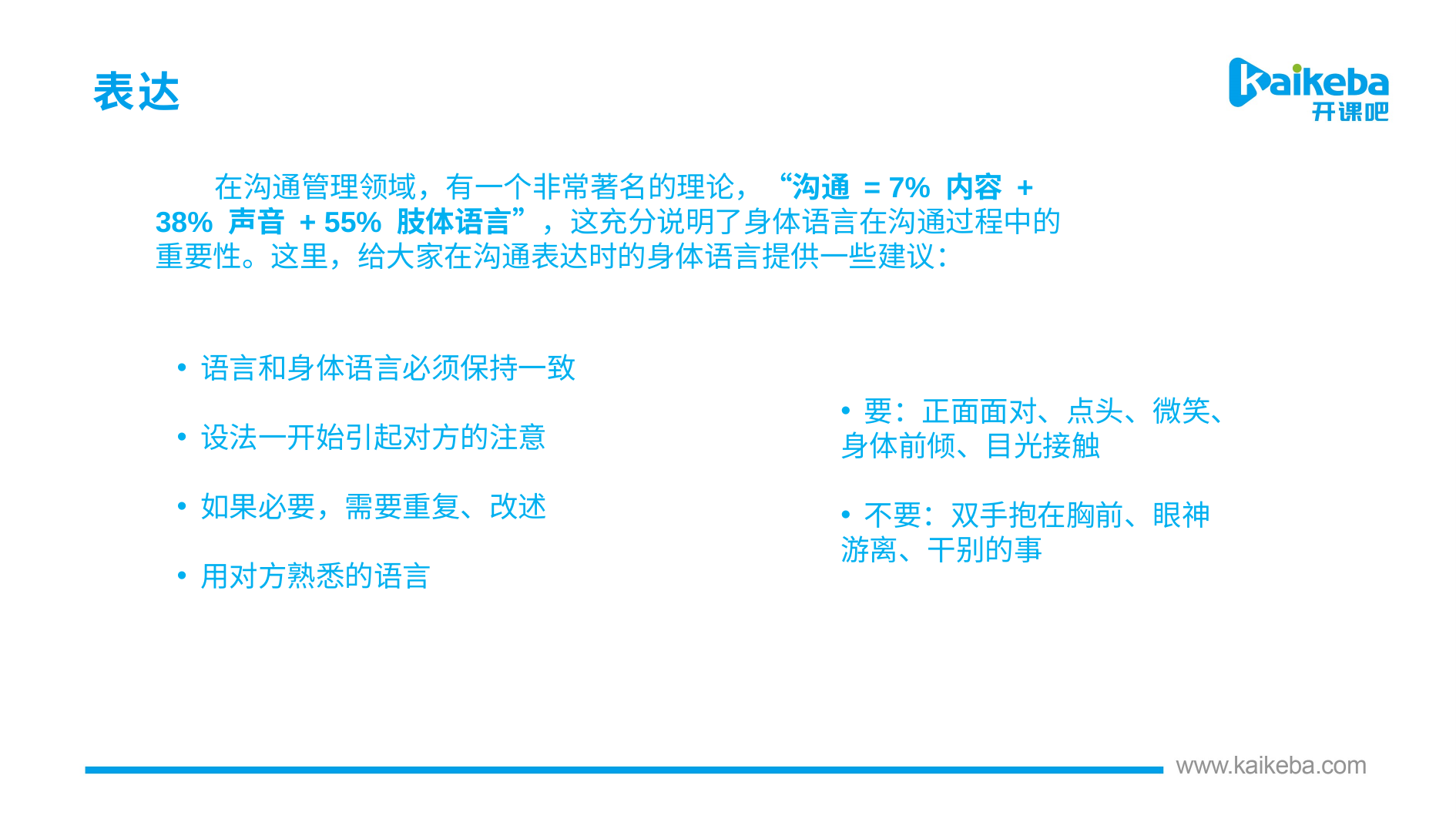

# 表达
        在沟通管理领域，有一个非常著名的理论，“沟通 = 7% 内容 + 38% 声音 + 55% 肢体语言”，这充分说明了身体语言在沟通过程中的重要性。这里，给大家在沟通表达时的身体语言提供一些建议：

 语言和身体语言必须保持一致

 设法一开始引起对方的注意

 如果必要，需要重复、改述

 用对方熟悉的语言

 要：正面面对、点头、微笑、身体前倾、目光接触

 不要：双手抱在胸前、眼神游离、干别的事